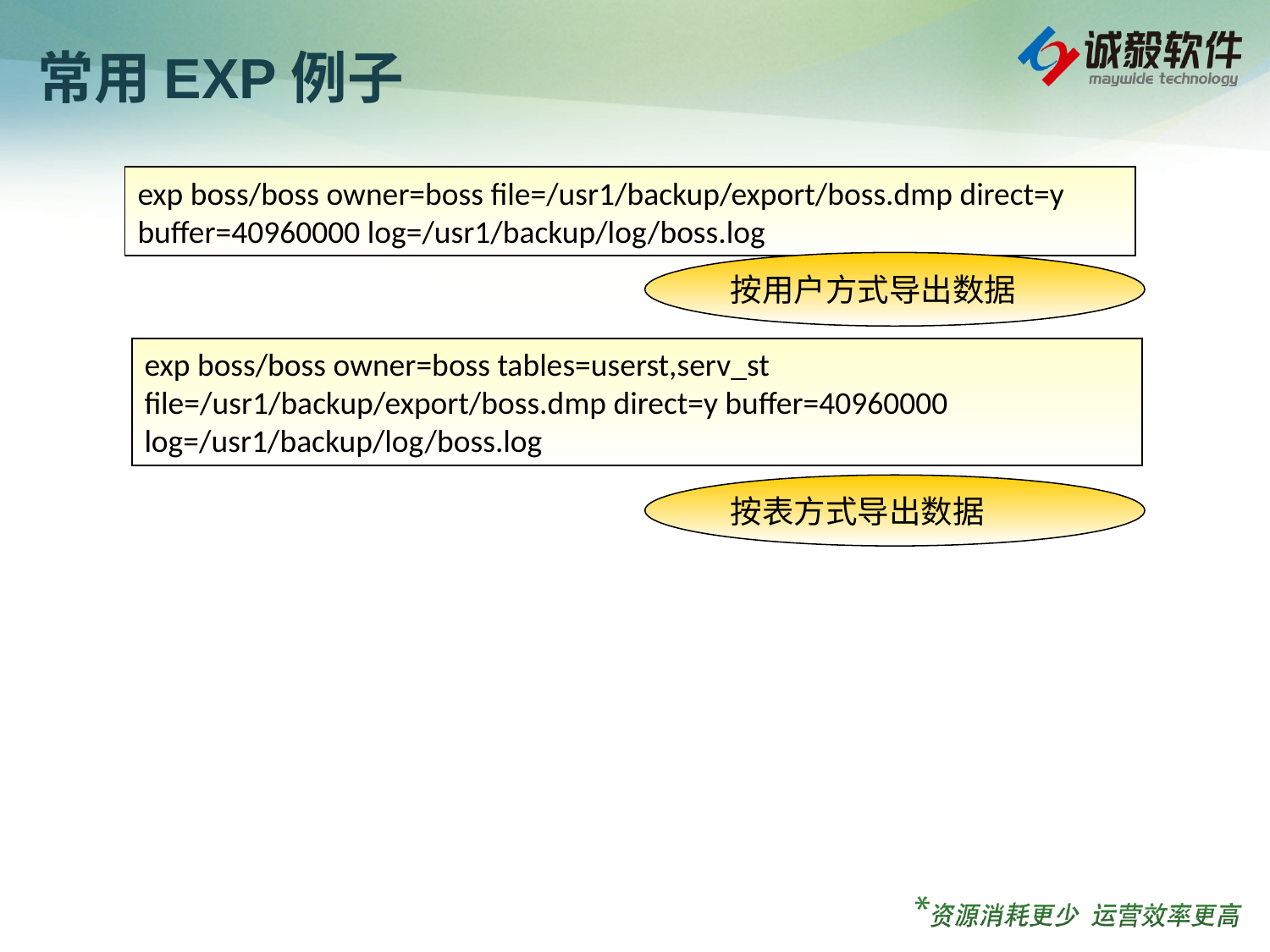

# 常用EXP例子
exp boss/boss owner=boss file=/usr1/backup/export/boss.dmp direct=y buffer=40960000 log=/usr1/backup/log/boss.log
按用户方式导出数据
exp boss/boss owner=boss tables=userst,serv_st file=/usr1/backup/export/boss.dmp direct=y buffer=40960000 log=/usr1/backup/log/boss.log
按表方式导出数据